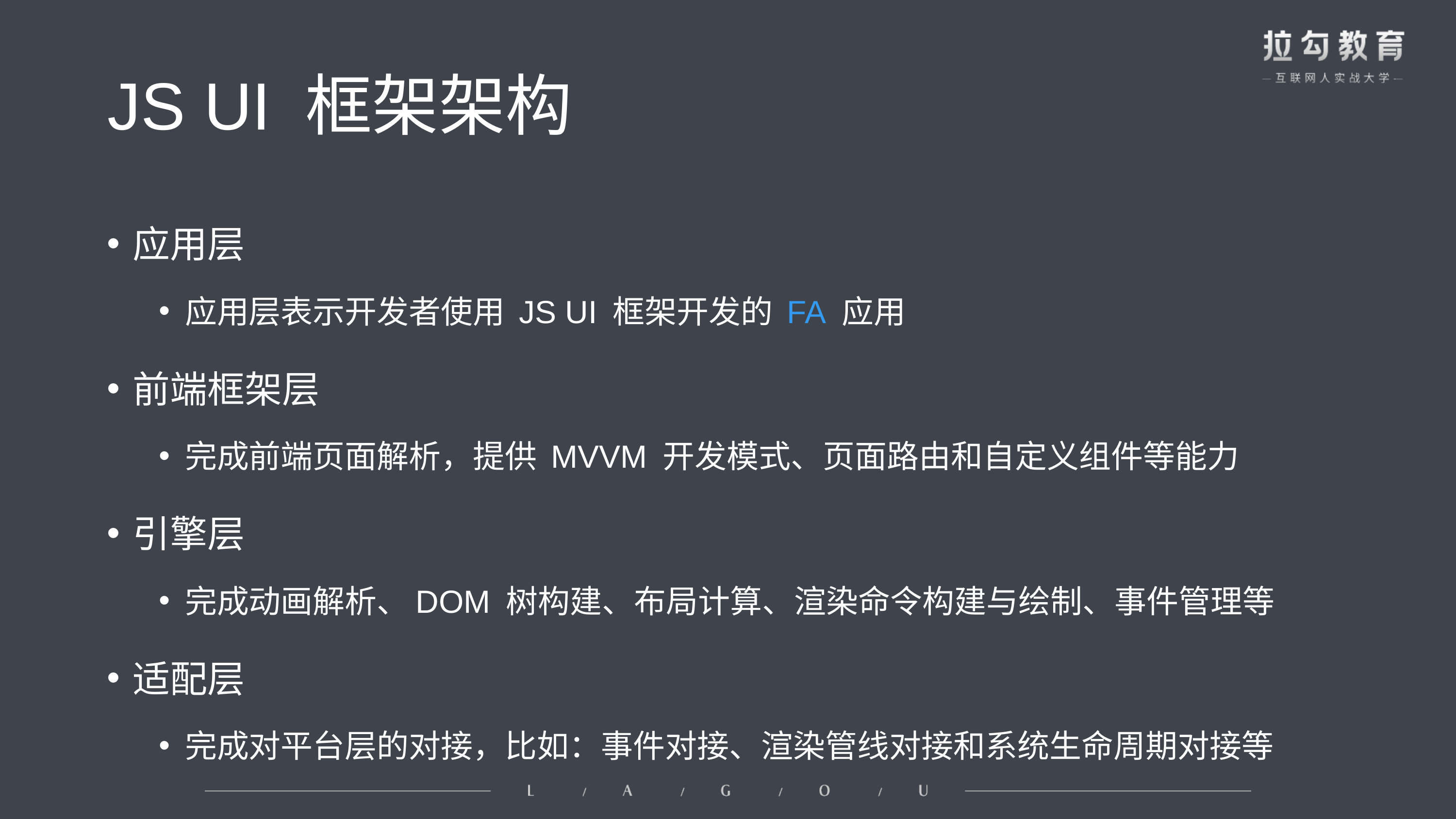

# JS UI 框架架构
应用层
应用层表示开发者使用 JS UI 框架开发的 FA 应用
前端框架层
完成前端页面解析，提供 MVVM 开发模式、页面路由和自定义组件等能力
引擎层
完成动画解析、DOM 树构建、布局计算、渲染命令构建与绘制、事件管理等
适配层
完成对平台层的对接，比如：事件对接、渲染管线对接和系统生命周期对接等